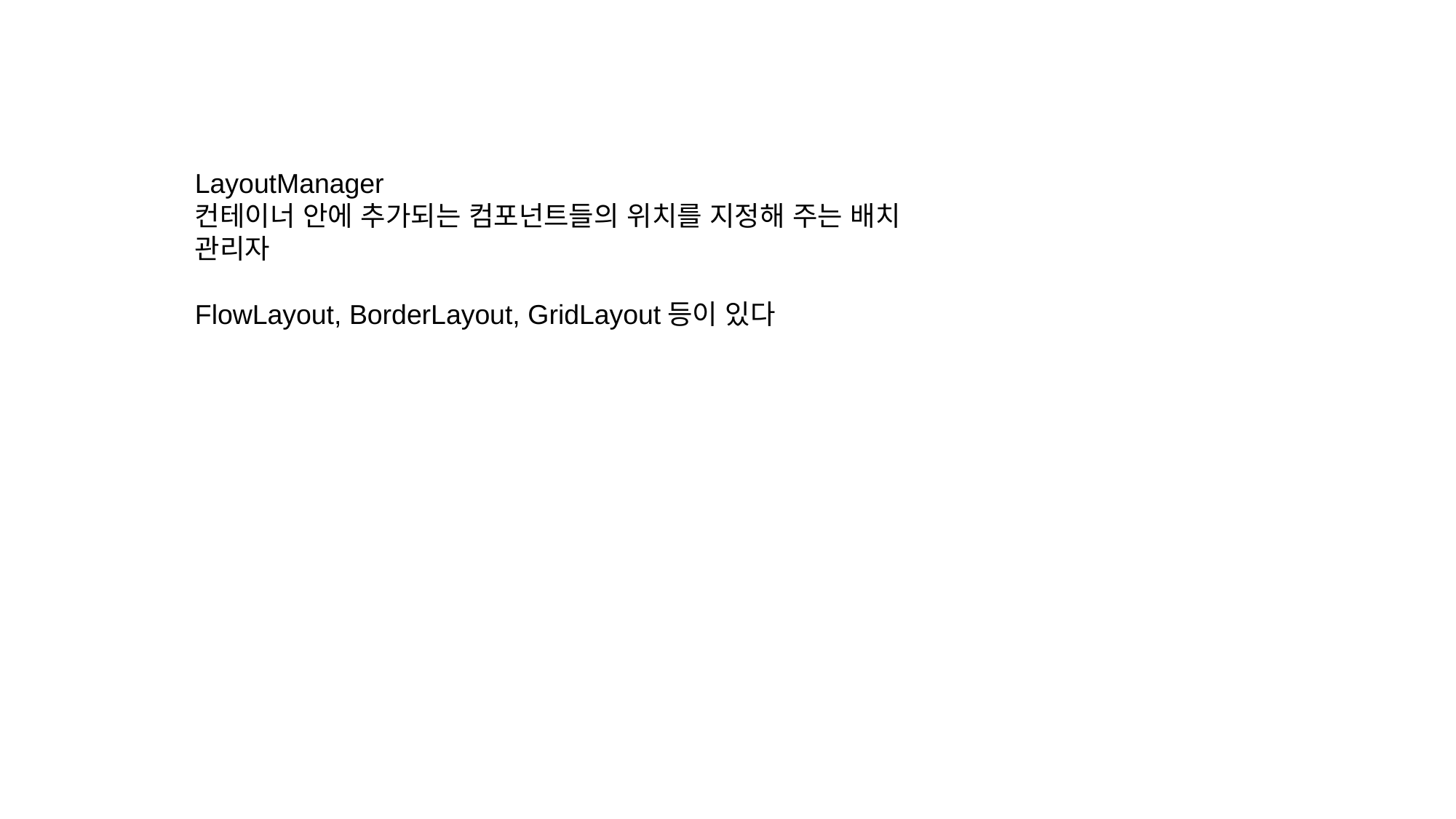

LayoutManager
컨테이너 안에 추가되는 컴포넌트들의 위치를 지정해 주는 배치 관리자

FlowLayout, BorderLayout, GridLayout등이 있다